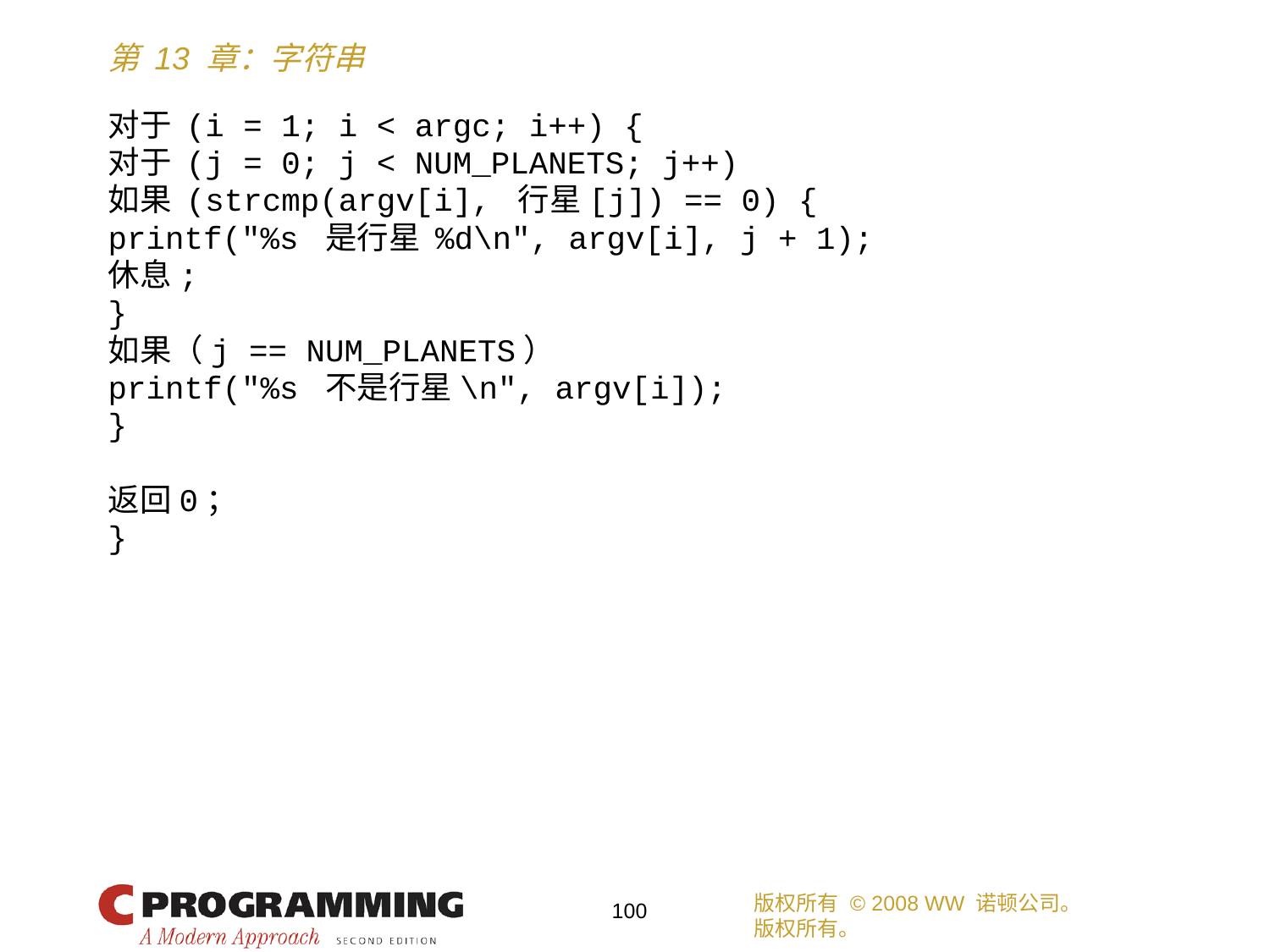

对于 (i = 1; i < argc; i++) {
对于 (j = 0; j < NUM_PLANETS; j++)
如果 (strcmp(argv[i], 行星[j]) == 0) {
printf("%s 是行星 %d\n", argv[i], j + 1);
休息;
}
如果（j == NUM_PLANETS）
printf("%s 不是行星\n", argv[i]);
}

返回0；
}
版权所有 © 2008 WW 诺顿公司。
版权所有。
100